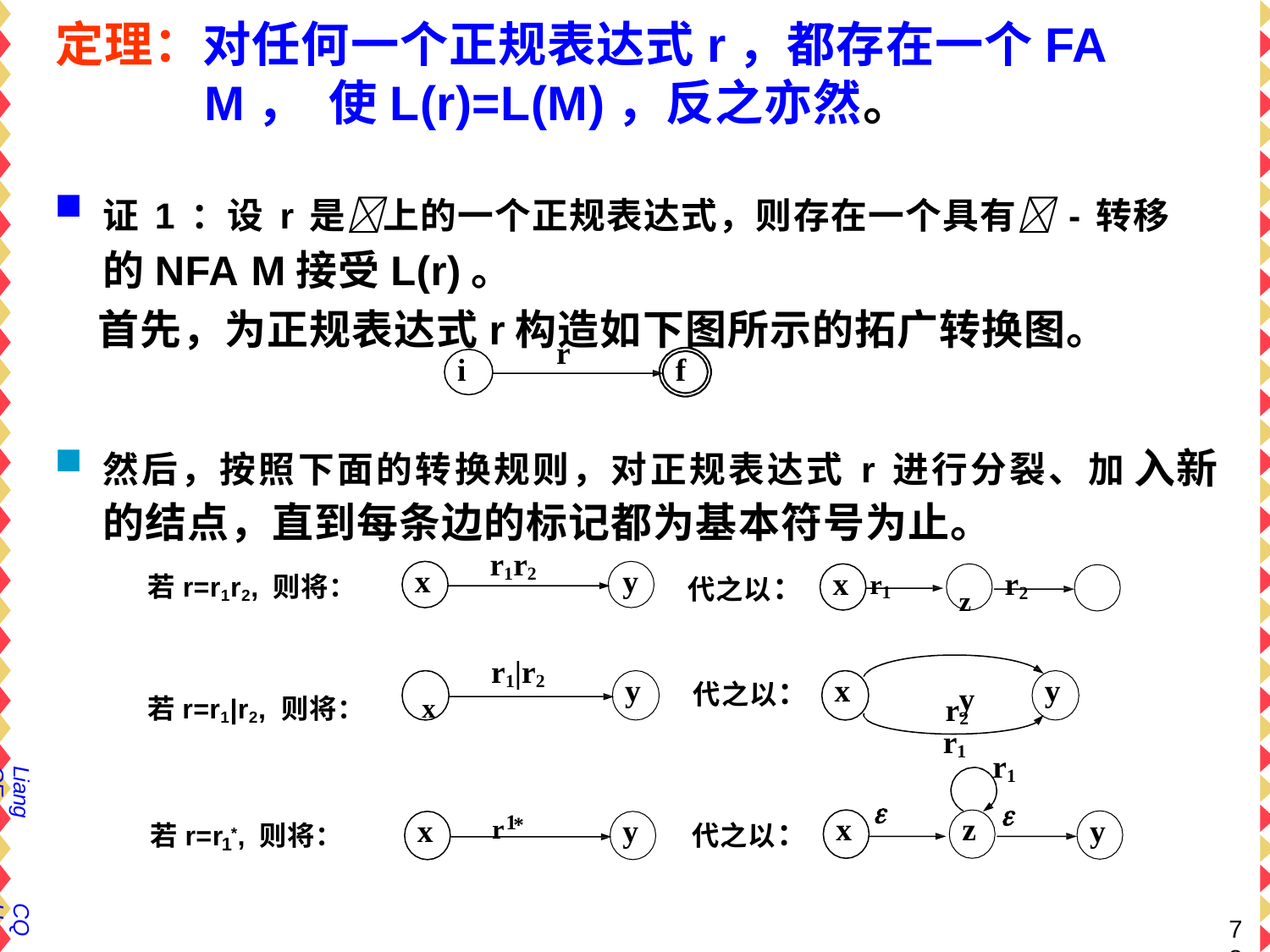

# 定理：对任何一个正规表达式r，都存在一个FA M，  使L(r)=L(M)，反之亦然。
证1：设r是∑上的一个正规表达式，则存在一个具有ε-转移 的NFA M接受L(r)。
首先，为正规表达式r构造如下图所示的拓广转换图。
r

i	f

然后，按照下面的转换规则，对正规表达式r进行分裂、加 入新的结点，直到每条边的标记都为基本符号为止。
r1r2
r1	r2
z	y
r1
x	y

x

代之以：
若r=r1r2, 则将：

r1|r2

y
x
y
若r=r1|r2, 则将：	x

代之以：
r2

r1
ε
Liang GE

r *
ε
1
x
z
y
x
y

代之以：
若r=r *, 则将：
1

CQU
78